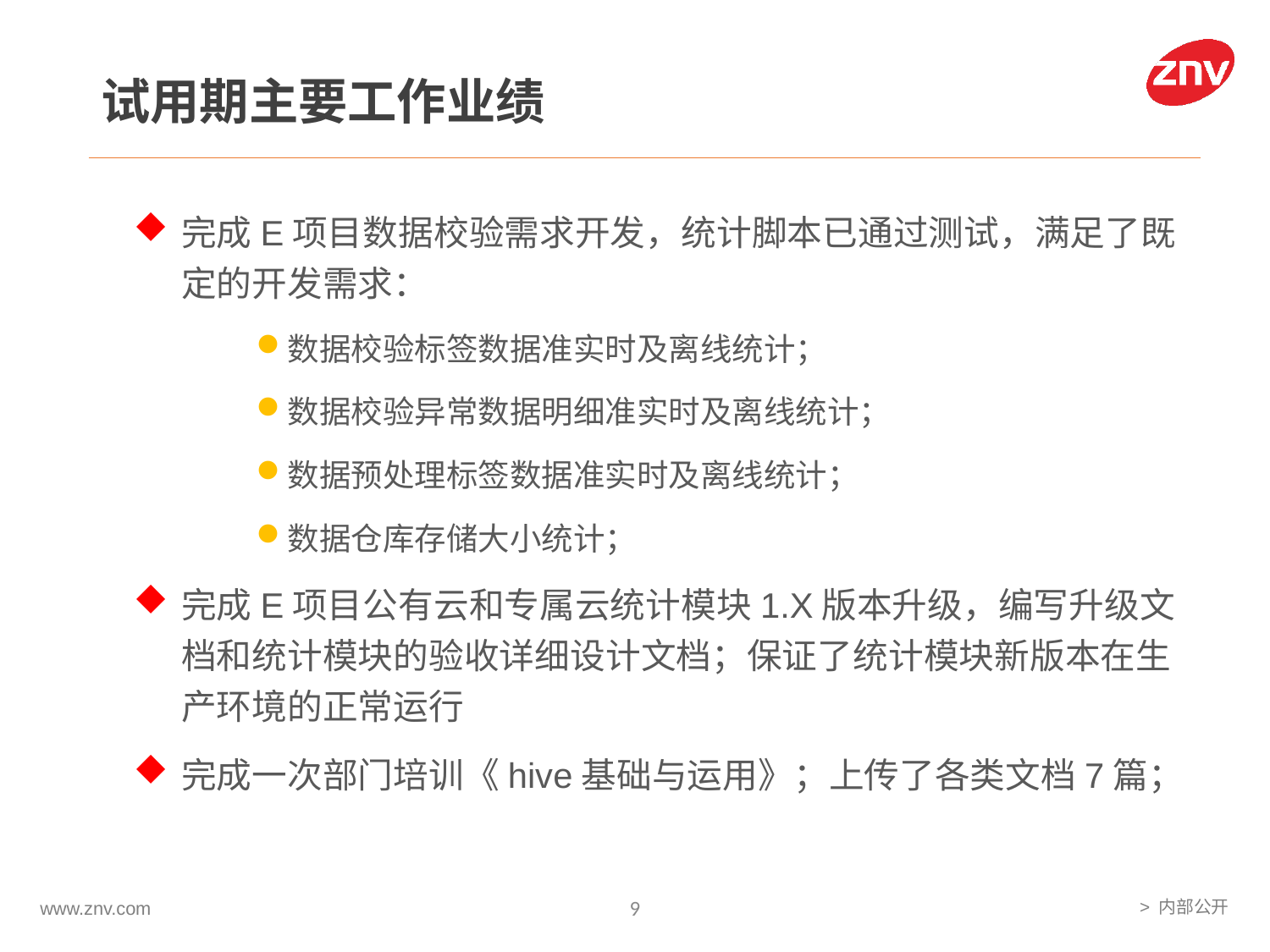

试用期主要工作业绩
完成E项目数据校验需求开发，统计脚本已通过测试，满足了既定的开发需求：
数据校验标签数据准实时及离线统计；
数据校验异常数据明细准实时及离线统计；
数据预处理标签数据准实时及离线统计；
数据仓库存储大小统计；
完成E项目公有云和专属云统计模块1.X版本升级，编写升级文档和统计模块的验收详细设计文档；保证了统计模块新版本在生产环境的正常运行
完成一次部门培训《hive基础与运用》；上传了各类文档7篇；

9